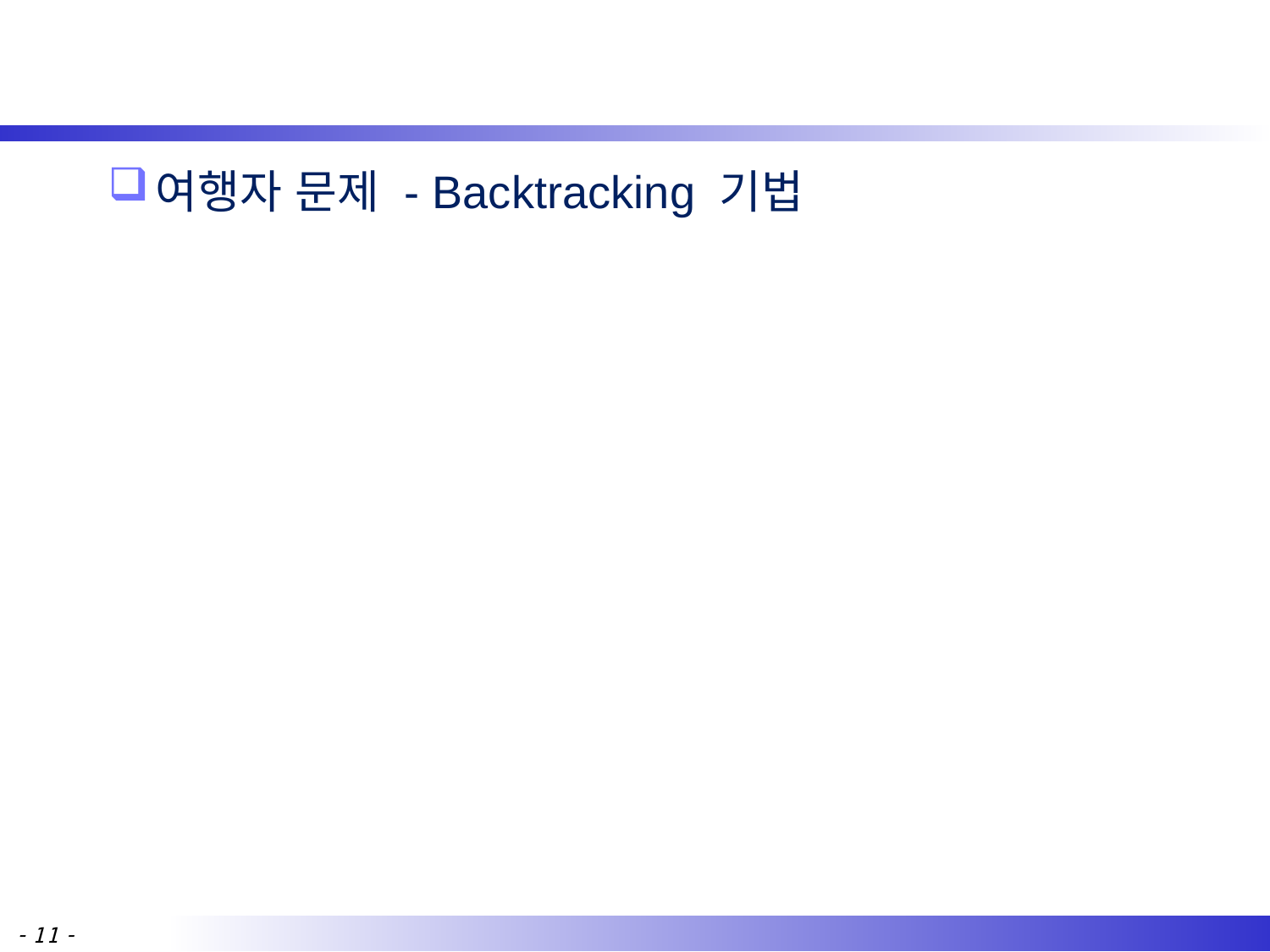

#
여행자 문제 - Backtracking 기법
- 11 -